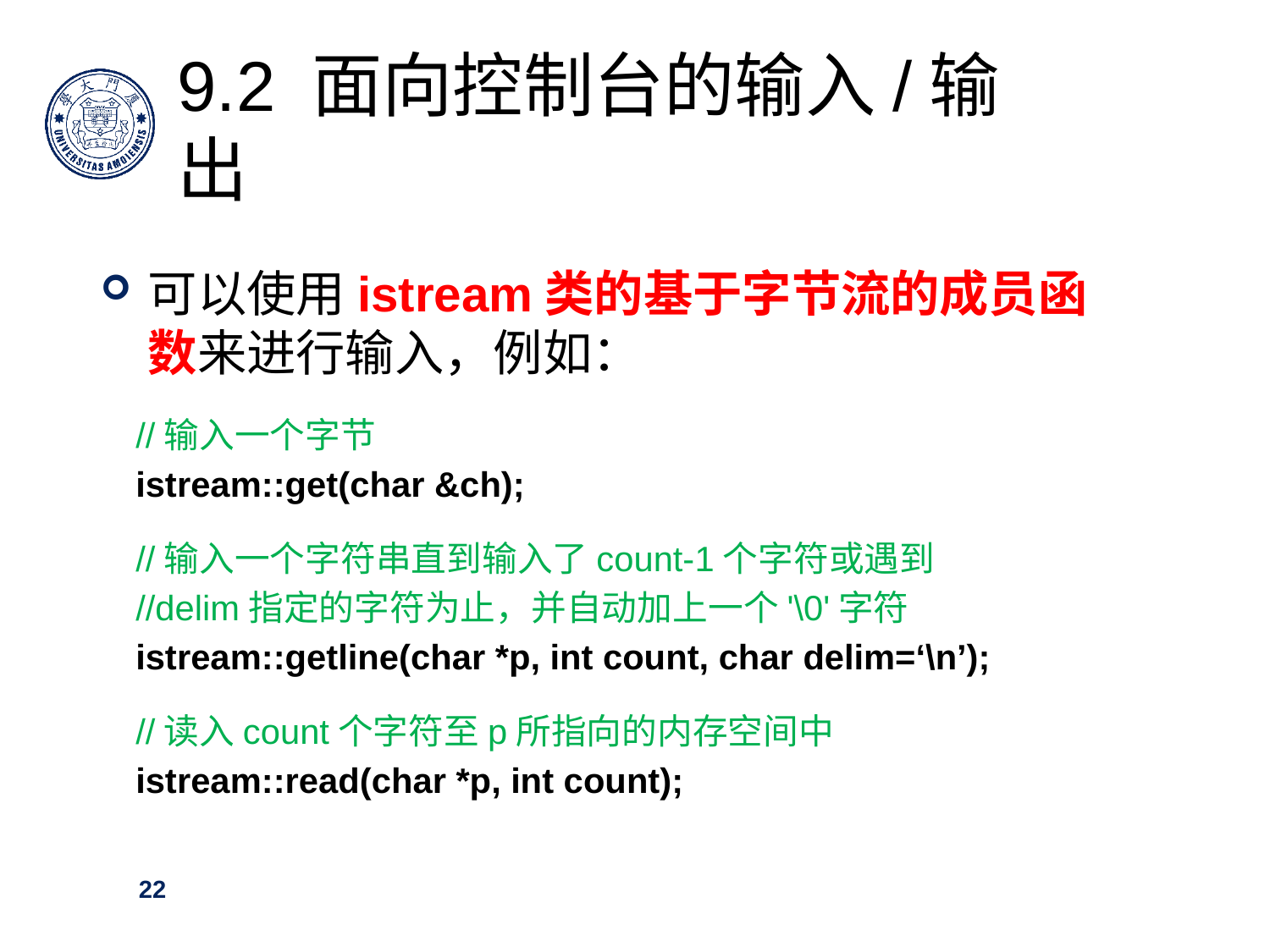

9.2 面向控制台的输入/输出
可以使用istream类的基于字节流的成员函数来进行输入，例如：

//输入一个字节
istream::get(char &ch);

//输入一个字符串直到输入了count-1个字符或遇到
//delim指定的字符为止，并自动加上一个'\0'字符
istream::getline(char *p, int count, char delim=‘\n’);

//读入count个字符至p所指向的内存空间中
istream::read(char *p, int count);
22